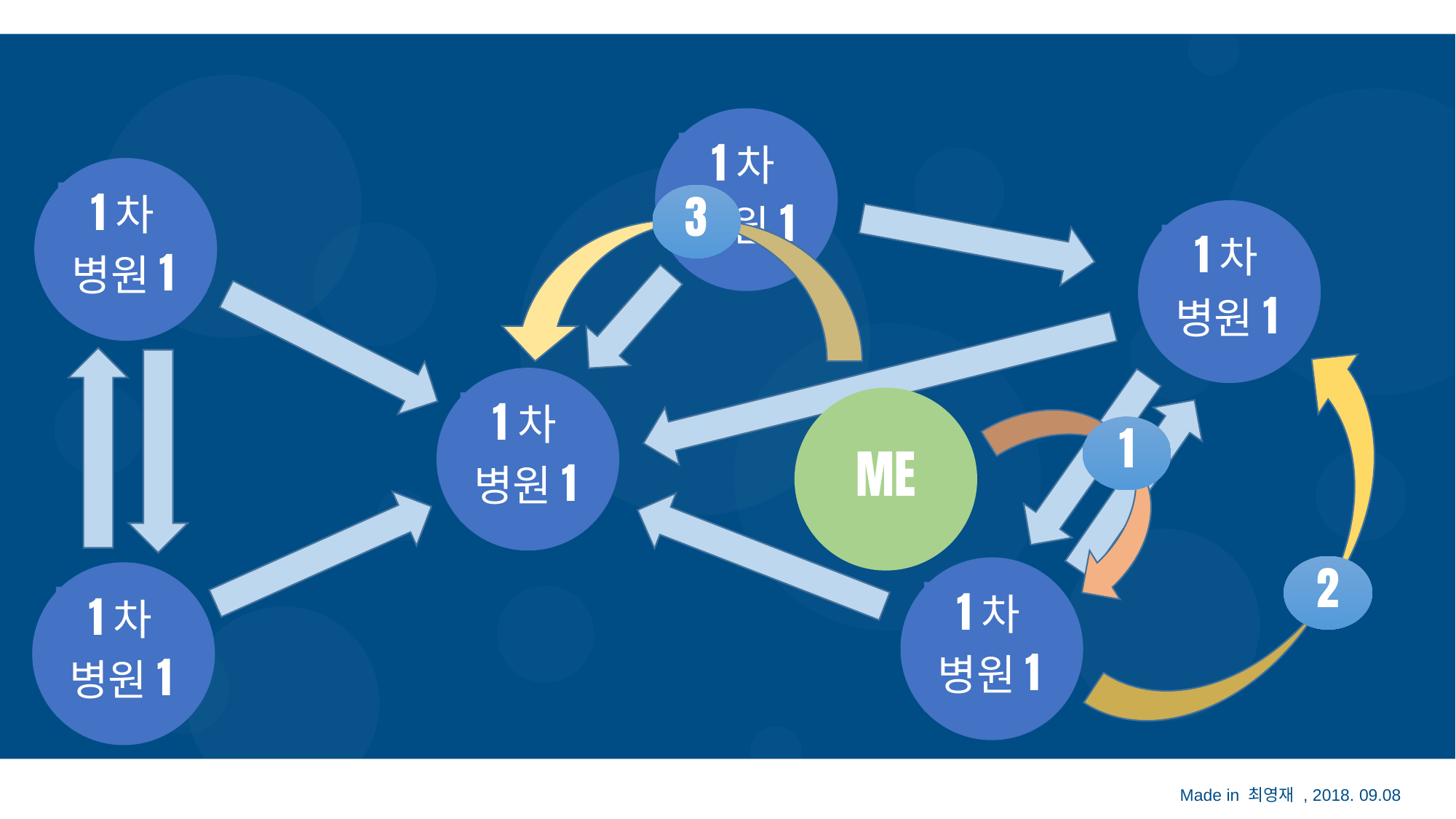

.
02. 프로그램 설명

1차
병원1

1차
병원1

3

1차
병원1

1차
병원1

ME

1

2

1차
병원1

1차
병원1
Made in 최영재 , 2018. 09.08